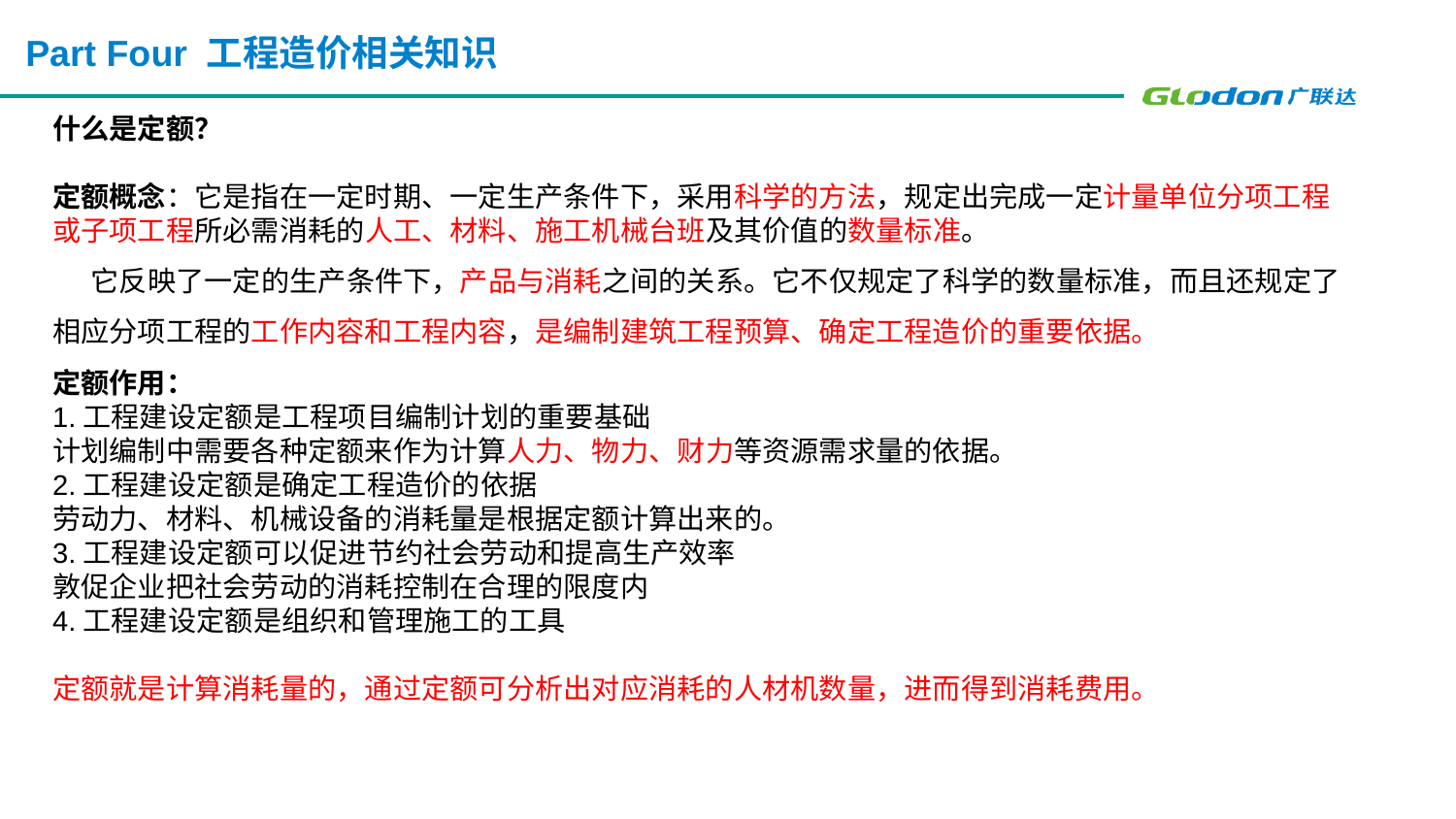

Part Four 工程造价相关知识
什么是定额？

定额概念：它是指在一定时期、一定生产条件下，采用科学的方法，规定出完成一定计量单位分项工程或子项工程所必需消耗的人工、材料、施工机械台班及其价值的数量标准。
     它反映了一定的生产条件下，产品与消耗之间的关系。它不仅规定了科学的数量标准，而且还规定了相应分项工程的工作内容和工程内容，是编制建筑工程预算、确定工程造价的重要依据。
定额作用：
1.工程建设定额是工程项目编制计划的重要基础
计划编制中需要各种定额来作为计算人力、物力、财力等资源需求量的依据。
2.工程建设定额是确定工程造价的依据
劳动力、材料、机械设备的消耗量是根据定额计算出来的。
3.工程建设定额可以促进节约社会劳动和提高生产效率
敦促企业把社会劳动的消耗控制在合理的限度内
4.工程建设定额是组织和管理施工的工具

定额就是计算消耗量的，通过定额可分析出对应消耗的人材机数量，进而得到消耗费用。